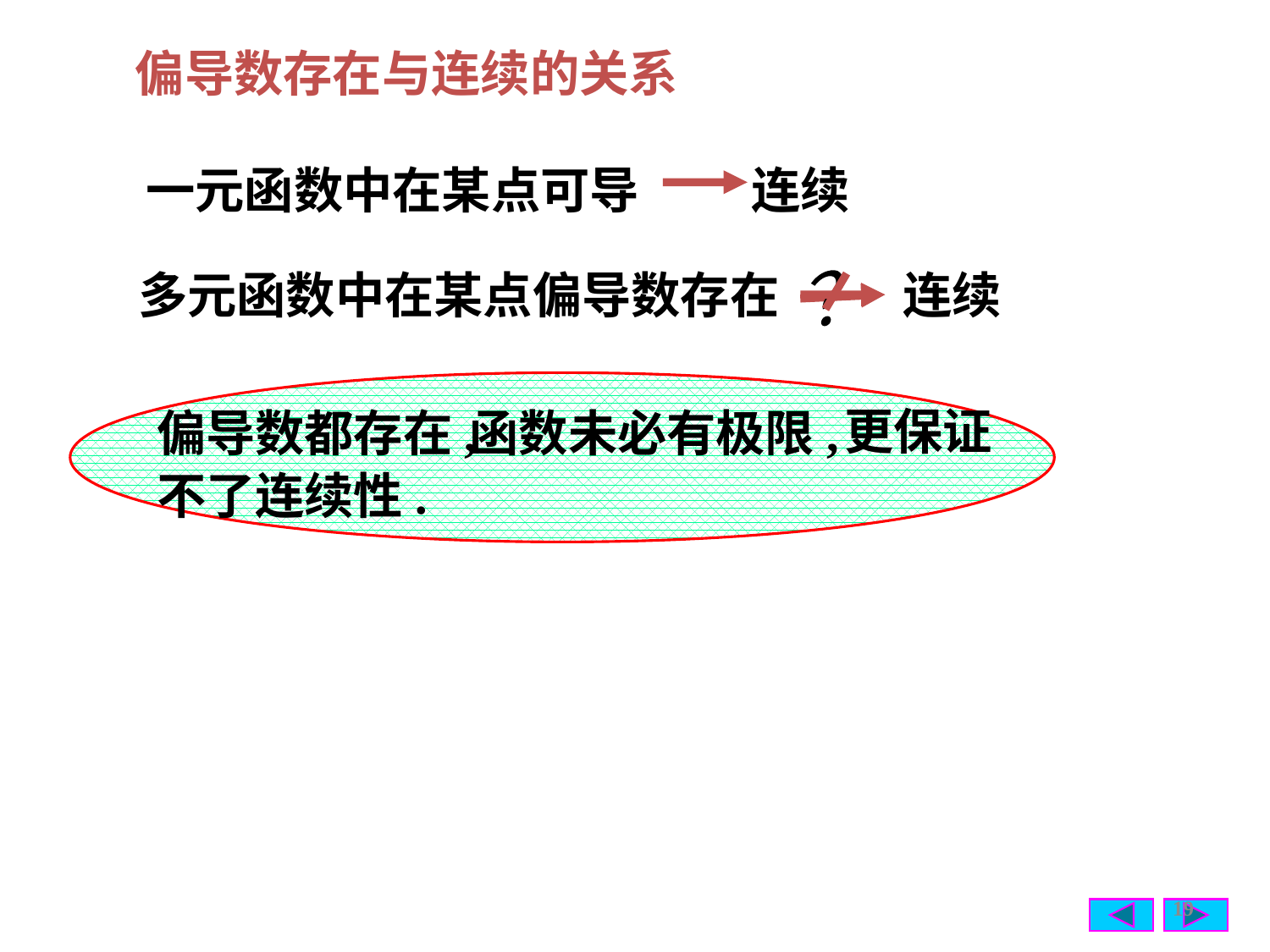

偏导数存在与连续的关系
一元函数中在某点可导          连续

多元函数中在某点偏导数存在           连续
？

更保证
偏导数都存在,
函数未必有极限,
不了连续性.
19